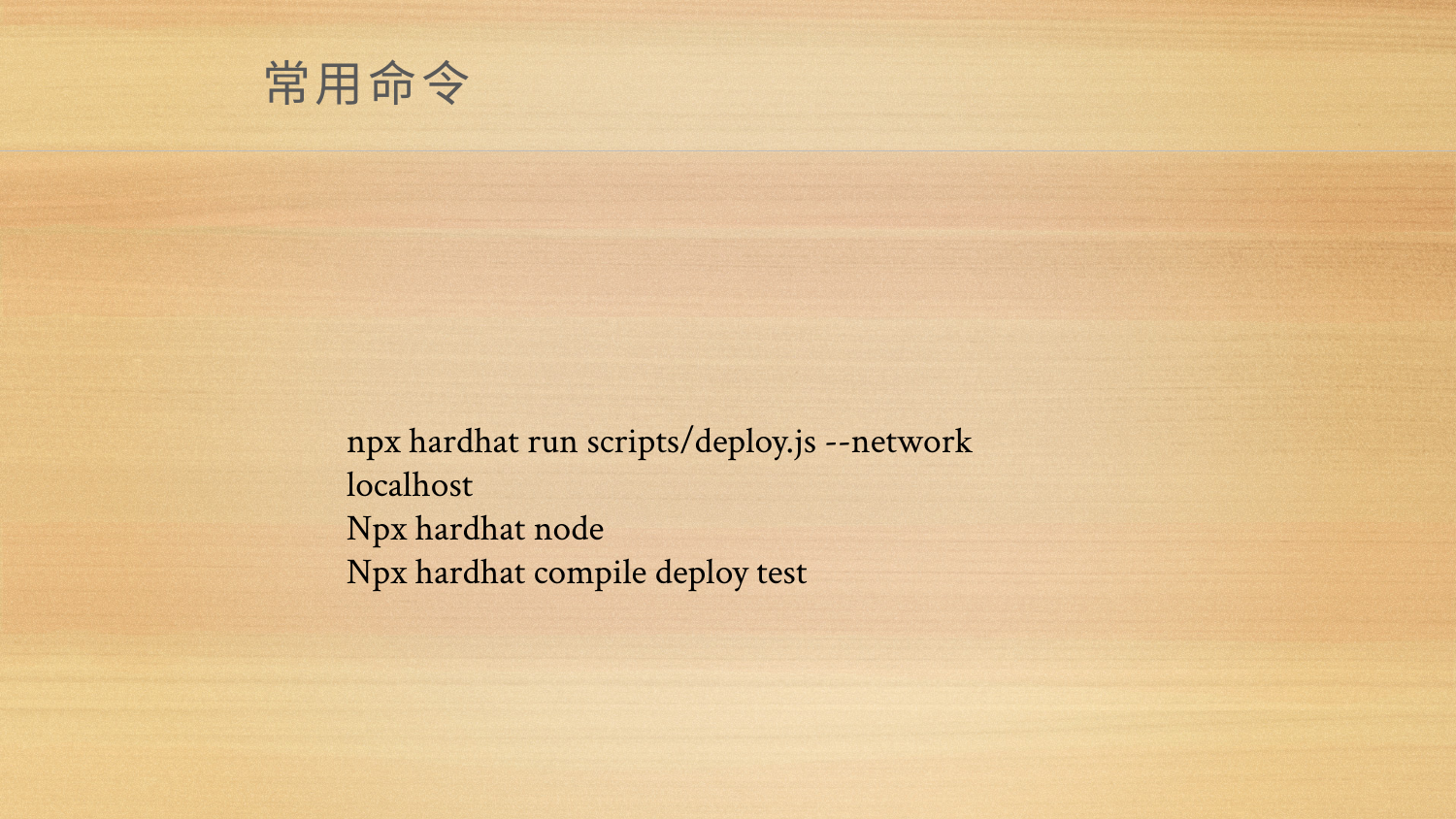

常用命令
npx hardhat run scripts/deploy.js --network localhost
Npx hardhat node
Npx hardhat compile deploy test